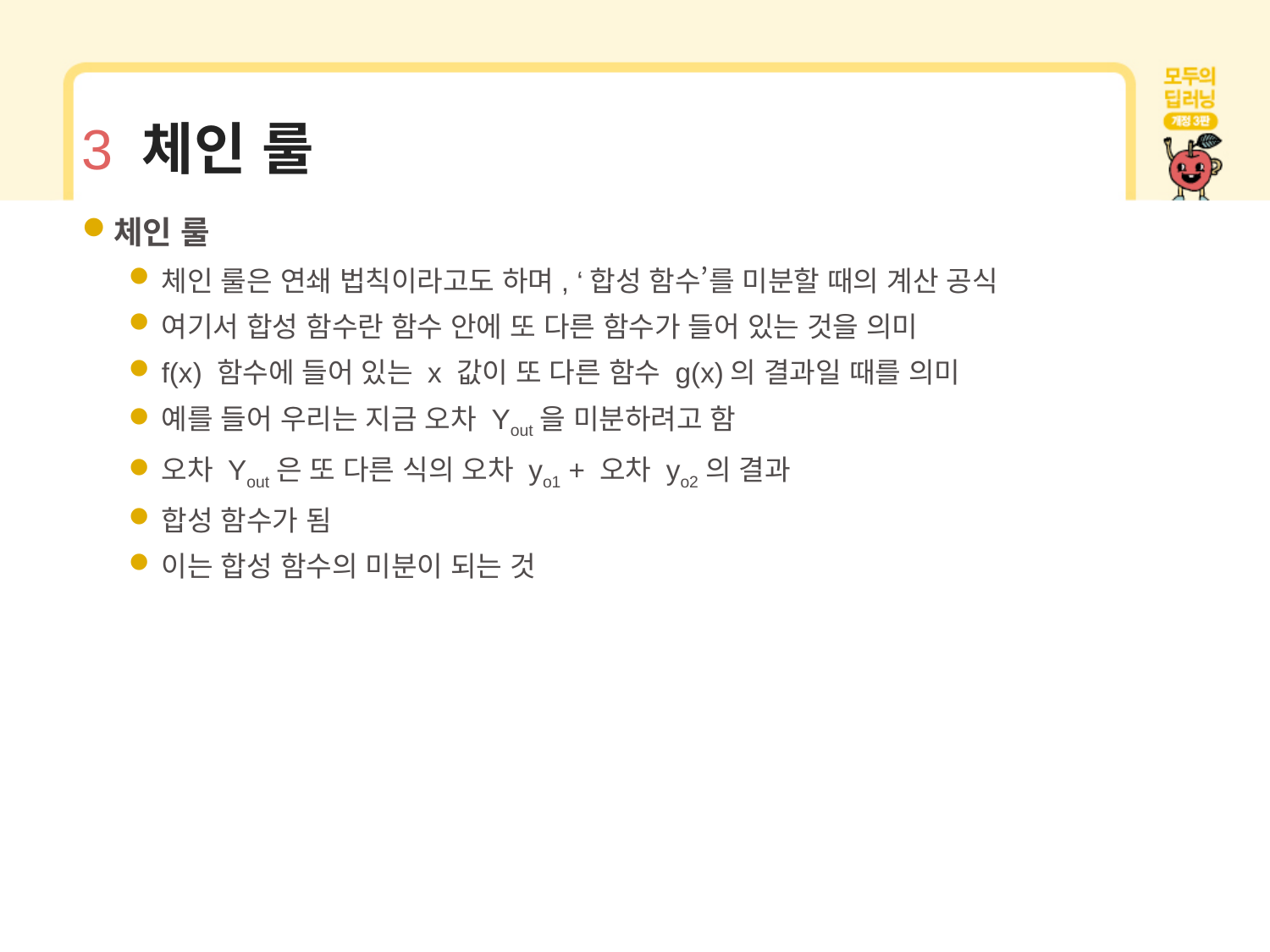

# 3 체인 룰
체인 룰
체인 룰은 연쇄 법칙이라고도 하며, ‘합성 함수’를 미분할 때의 계산 공식
여기서 합성 함수란 함수 안에 또 다른 함수가 들어 있는 것을 의미
f(x) 함수에 들어 있는 x 값이 또 다른 함수 g(x)의 결과일 때를 의미
예를 들어 우리는 지금 오차 Yout을 미분하려고 함
오차 Yout은 또 다른 식의 오차 yo1 + 오차 yo2의 결과
합성 함수가 됨
이는 합성 함수의 미분이 되는 것